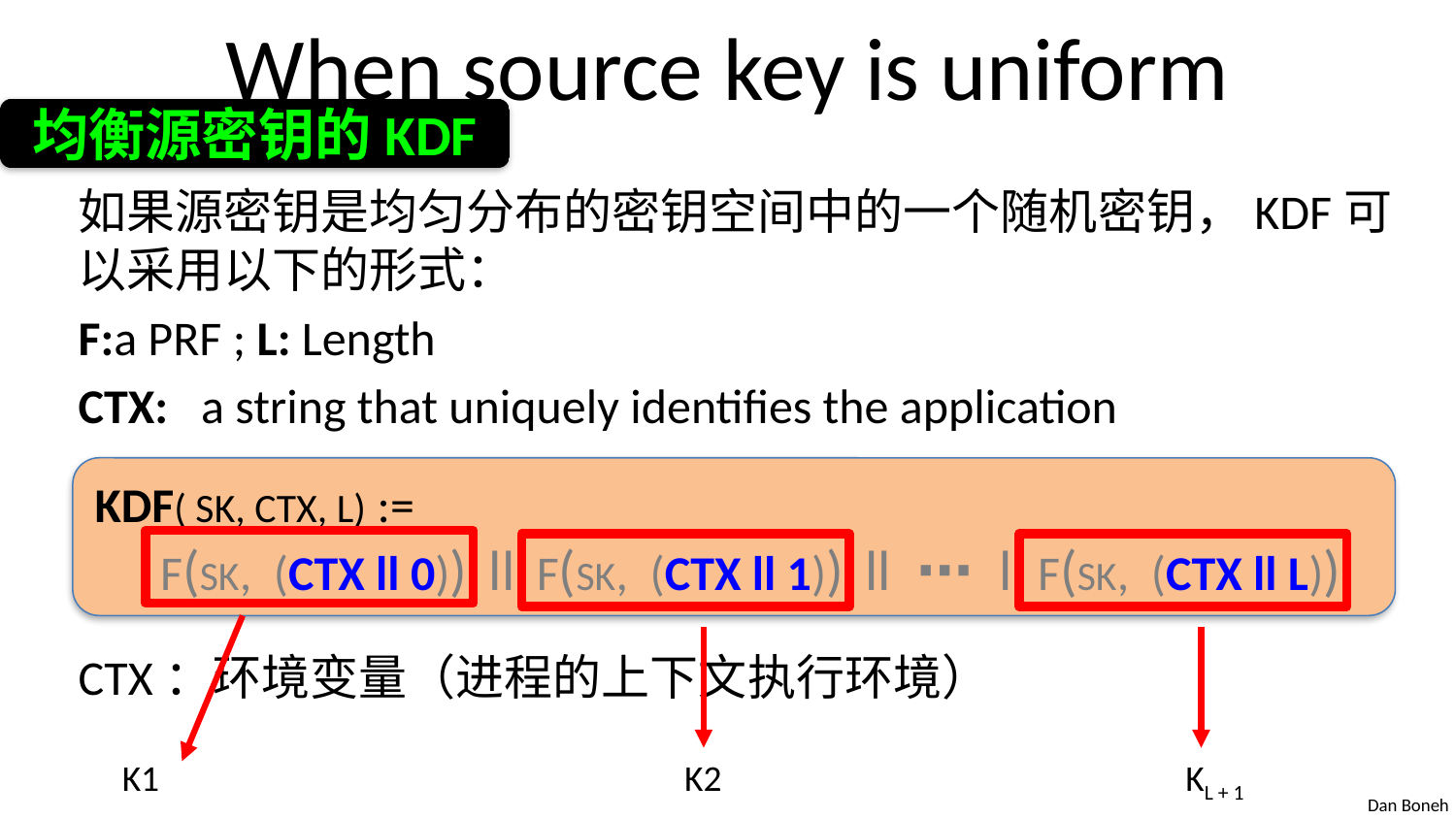

# When source key is uniform
均衡源密钥的KDF
如果源密钥是均匀分布的密钥空间中的一个随机密钥，KDF可以采用以下的形式：
F:a PRF ; L: Length
CTX:   a string that uniquely identifies the application

CTX：环境变量（进程的上下文执行环境）
KDF( SK, CTX, L) :=
      F(SK,  (CTX ll 0))  ll  F(SK,  (CTX ll 1))  ll  ⋯  ll F(SK,  (CTX ll L))

KL + 1
K1
K2